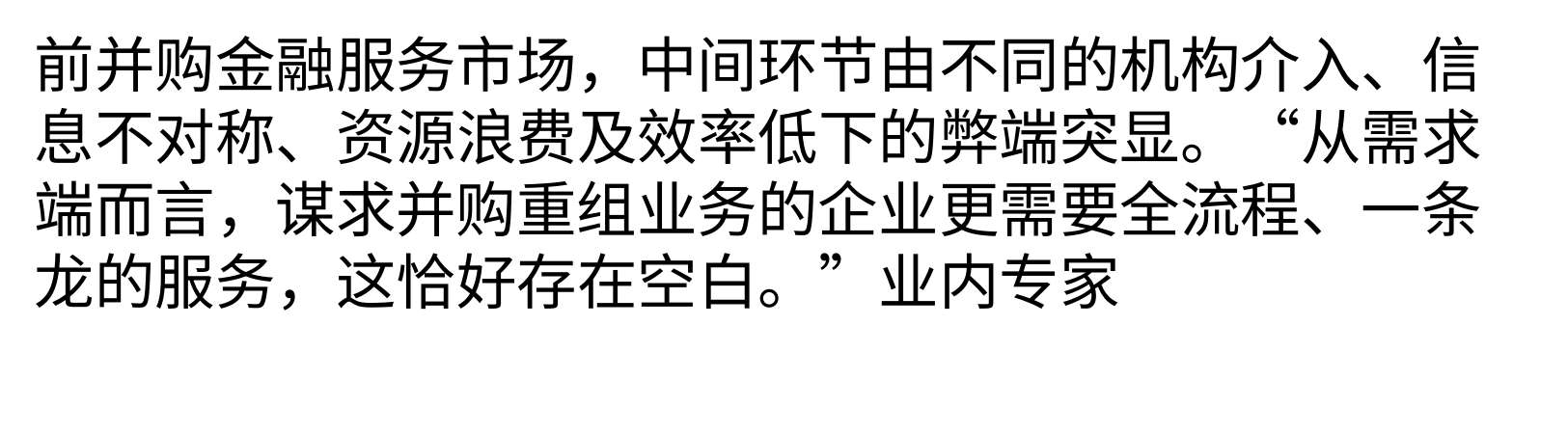

前并购金融服务市场，中间环节由不同的机构介入、信息不对称、资源浪费及效率低下的弊端突显。“从需求端而言，谋求并购重组业务的企业更需要全流程、一条龙的服务，这恰好存在空白。”业内专家